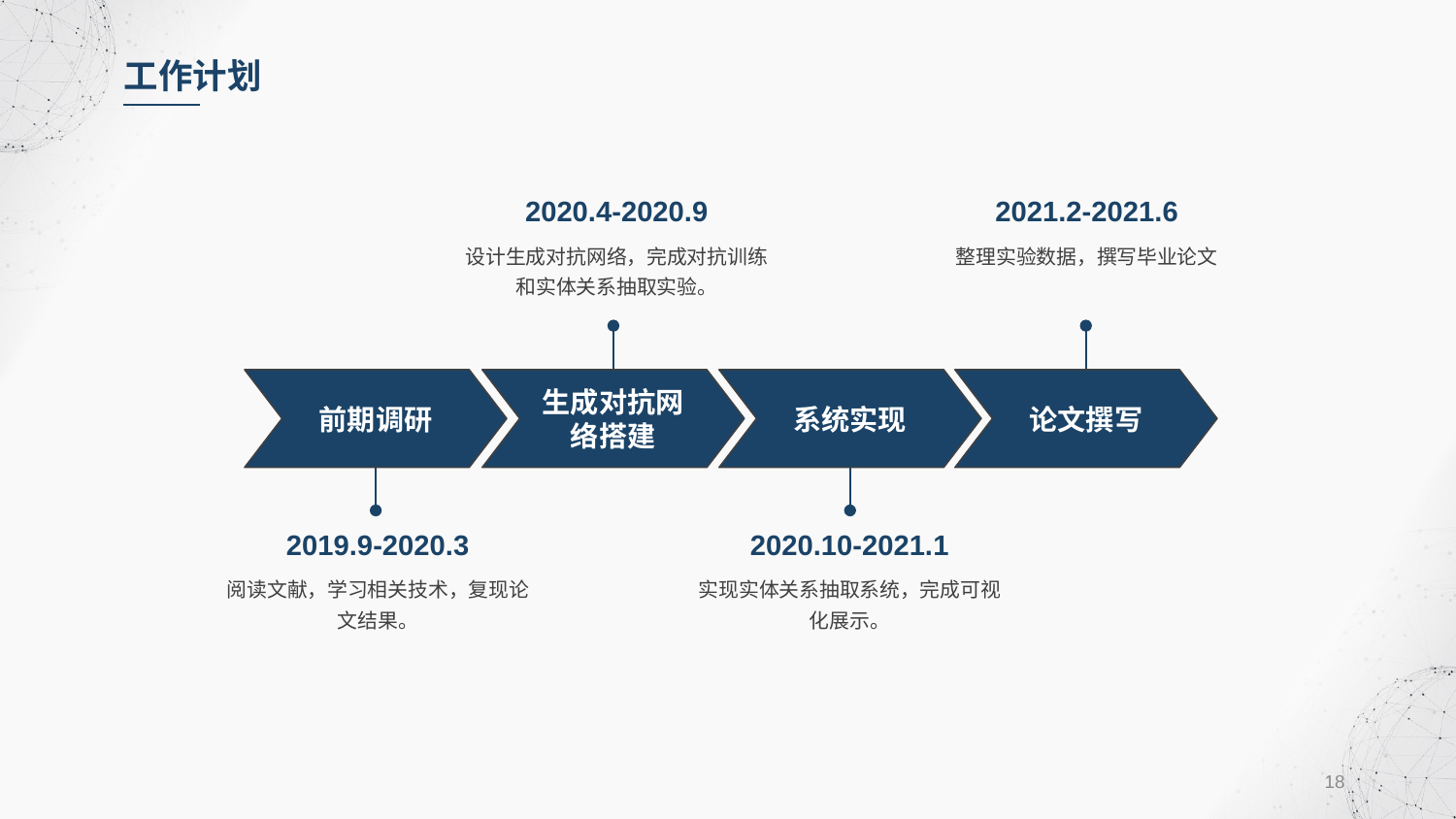

工作计划
2020.4-2020.9
2021.2-2021.6
设计生成对抗网络，完成对抗训练和实体关系抽取实验。
整理实验数据，撰写毕业论文
前期调研
生成对抗网络搭建
系统实现
论文撰写
2019.9-2020.3
2020.10-2021.1
阅读文献，学习相关技术，复现论文结果。
实现实体关系抽取系统，完成可视化展示。
18